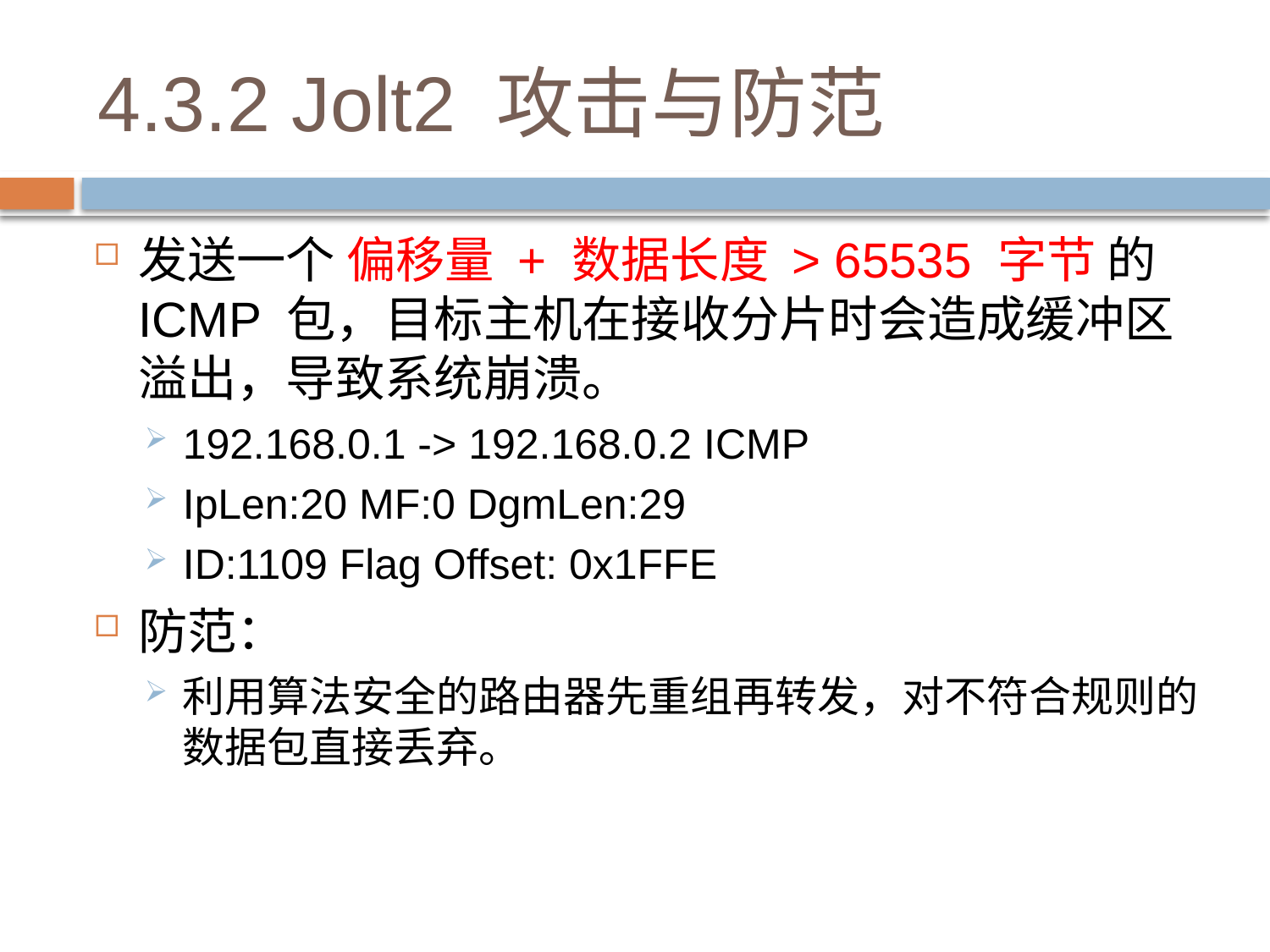

# 4.3.2 Jolt2 攻击与防范
发送一个 偏移量 + 数据长度 > 65535 字节 的 ICMP 包，目标主机在接收分片时会造成缓冲区溢出，导致系统崩溃。
192.168.0.1 -> 192.168.0.2 ICMP
IpLen:20 MF:0 DgmLen:29
ID:1109 Flag Offset: 0x1FFE
防范：
利用算法安全的路由器先重组再转发，对不符合规则的数据包直接丢弃。